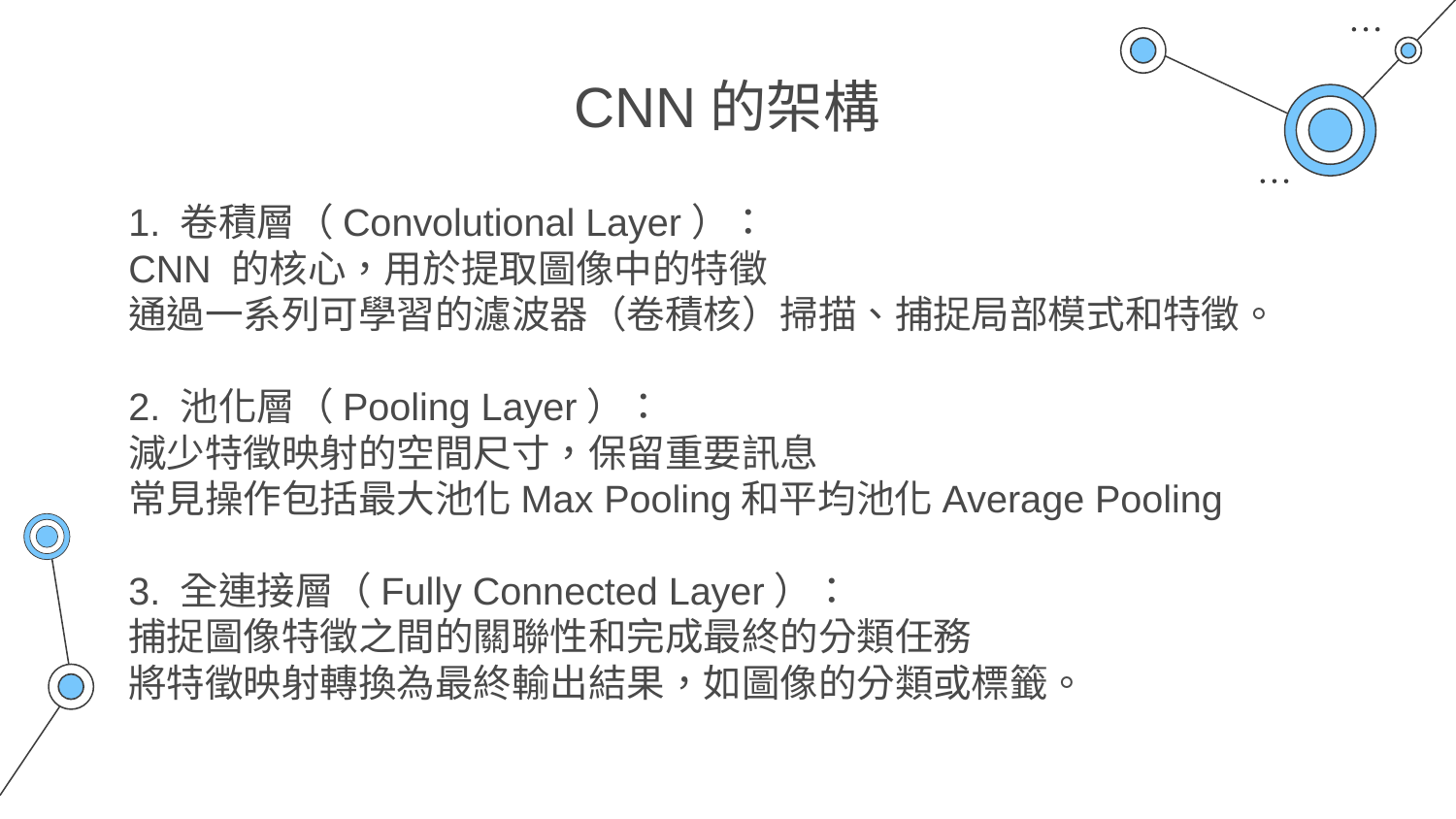

# CNN的架構

1. 卷積層（Convolutional Layer）：
CNN 的核心，用於提取圖像中的特徵
通過一系列可學習的濾波器（卷積核）掃描、捕捉局部模式和特徵。

2. 池化層（Pooling Layer）：
減少特徵映射的空間尺寸，保留重要訊息
常見操作包括最大池化Max Pooling和平均池化Average Pooling

3. 全連接層（Fully Connected Layer）：
捕捉圖像特徵之間的關聯性和完成最終的分類任務
將特徵映射轉換為最終輸出結果，如圖像的分類或標籤。